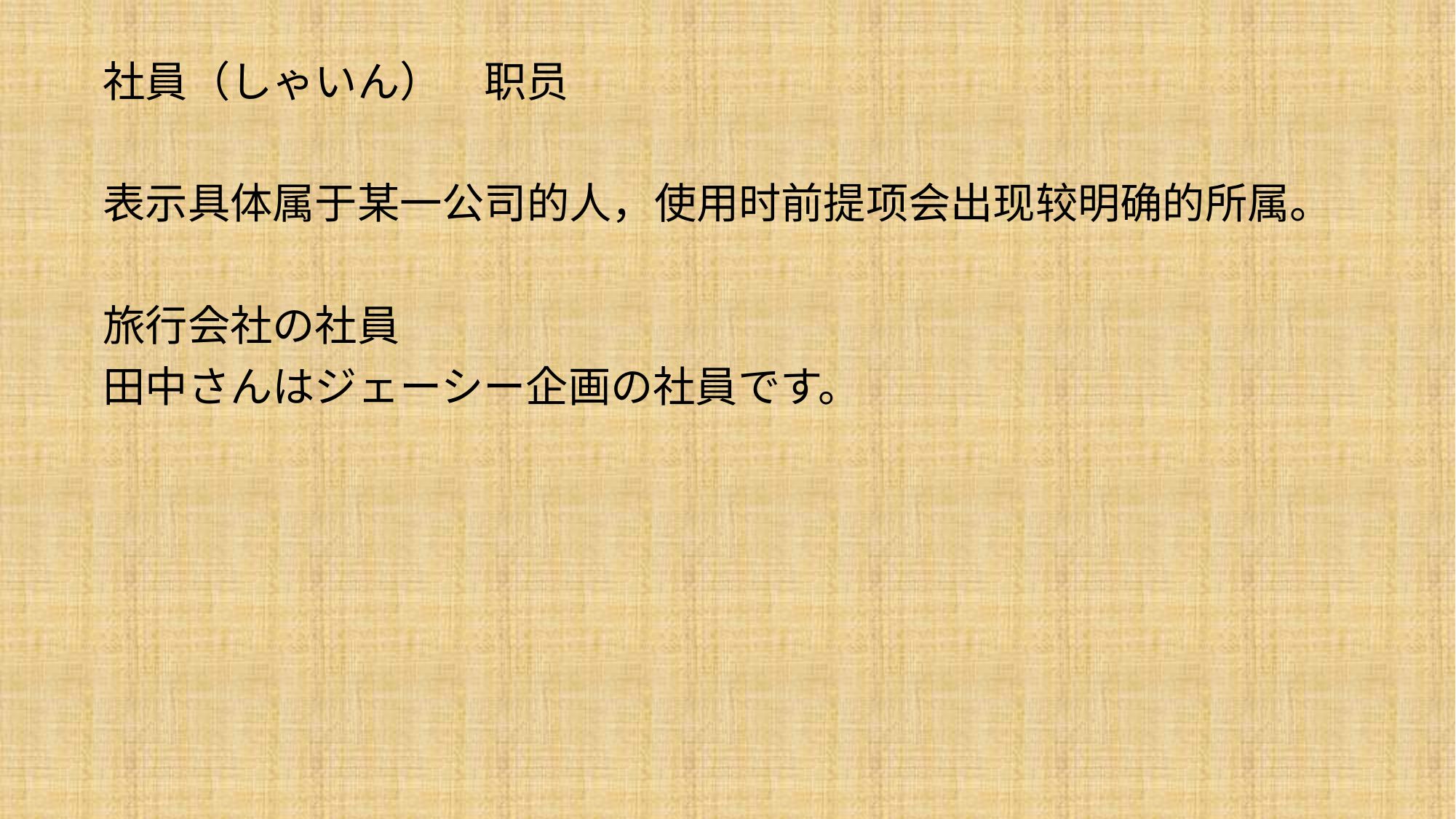

社員（しゃいん）　职员

表示具体属于某一公司的人，使用时前提项会出现较明确的所属。

旅行会社の社員
田中さんはジェーシー企画の社員です。